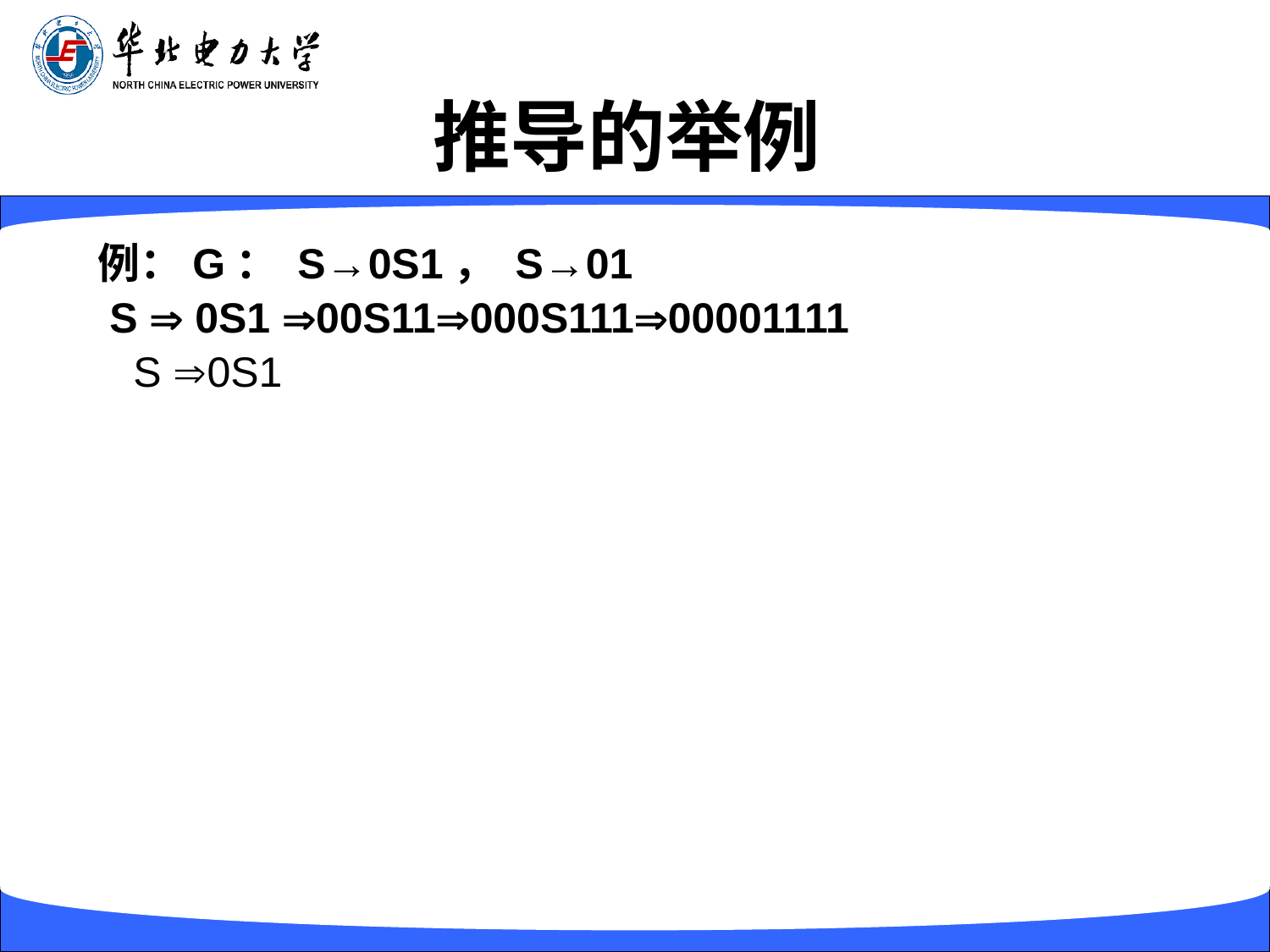

# 推导的举例
例：G： S→0S1， S→01
 S ⇒ 0S1 ⇒00S11⇒000S111⇒00001111
   S ⇒0S1